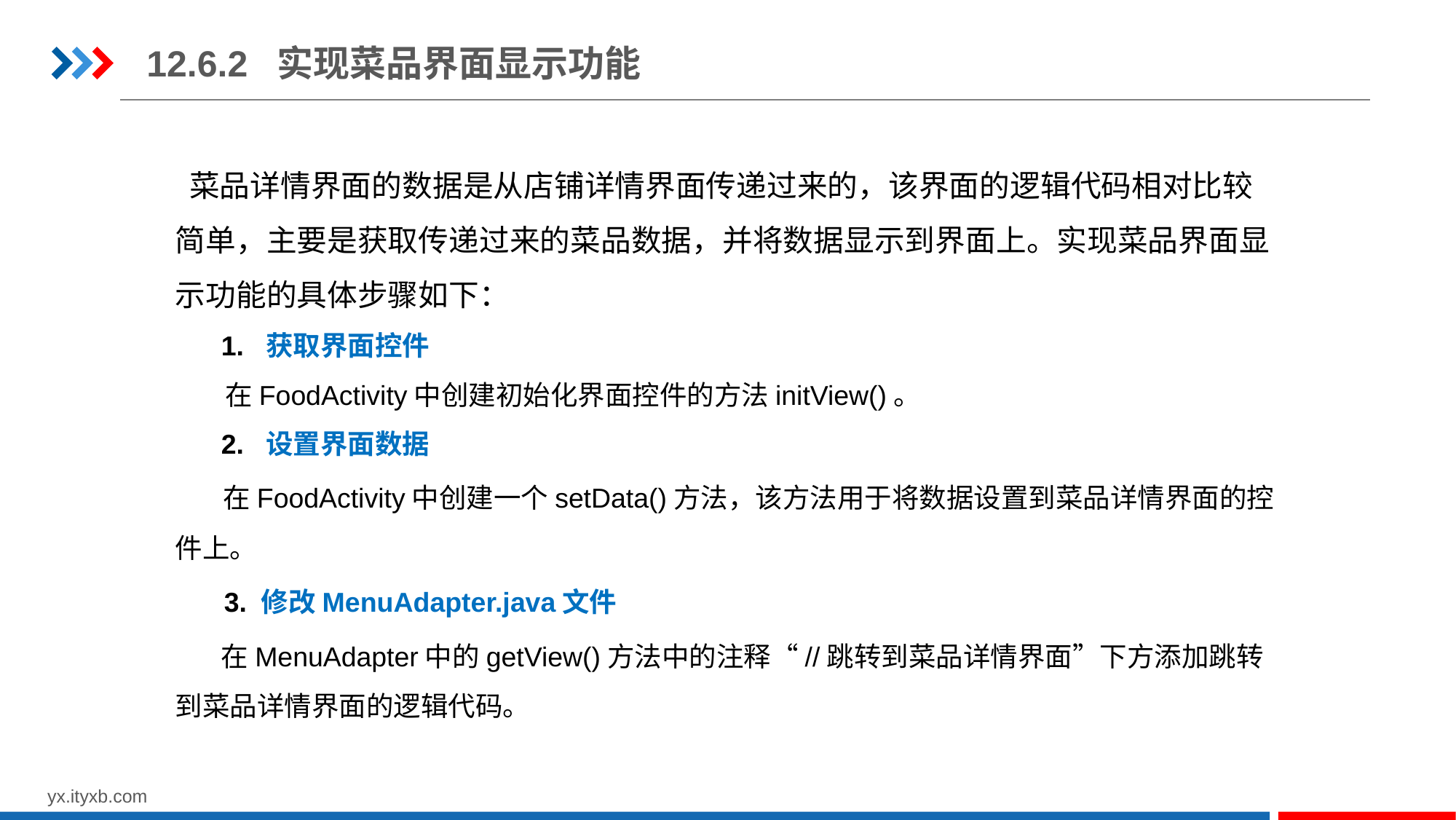

12.6.2  实现菜品界面显示功能
 菜品详情界面的数据是从店铺详情界面传递过来的，该界面的逻辑代码相对比较简单，主要是获取传递过来的菜品数据，并将数据显示到界面上。实现菜品界面显示功能的具体步骤如下：
      1.  获取界面控件
       在FoodActivity中创建初始化界面控件的方法initView()。
      2.  设置界面数据
      在FoodActivity中创建一个setData()方法，该方法用于将数据设置到菜品详情界面的控件上。
      3. 修改MenuAdapter.java文件
      在MenuAdapter中的getView()方法中的注释“//跳转到菜品详情界面”下方添加跳转到菜品详情界面的逻辑代码。